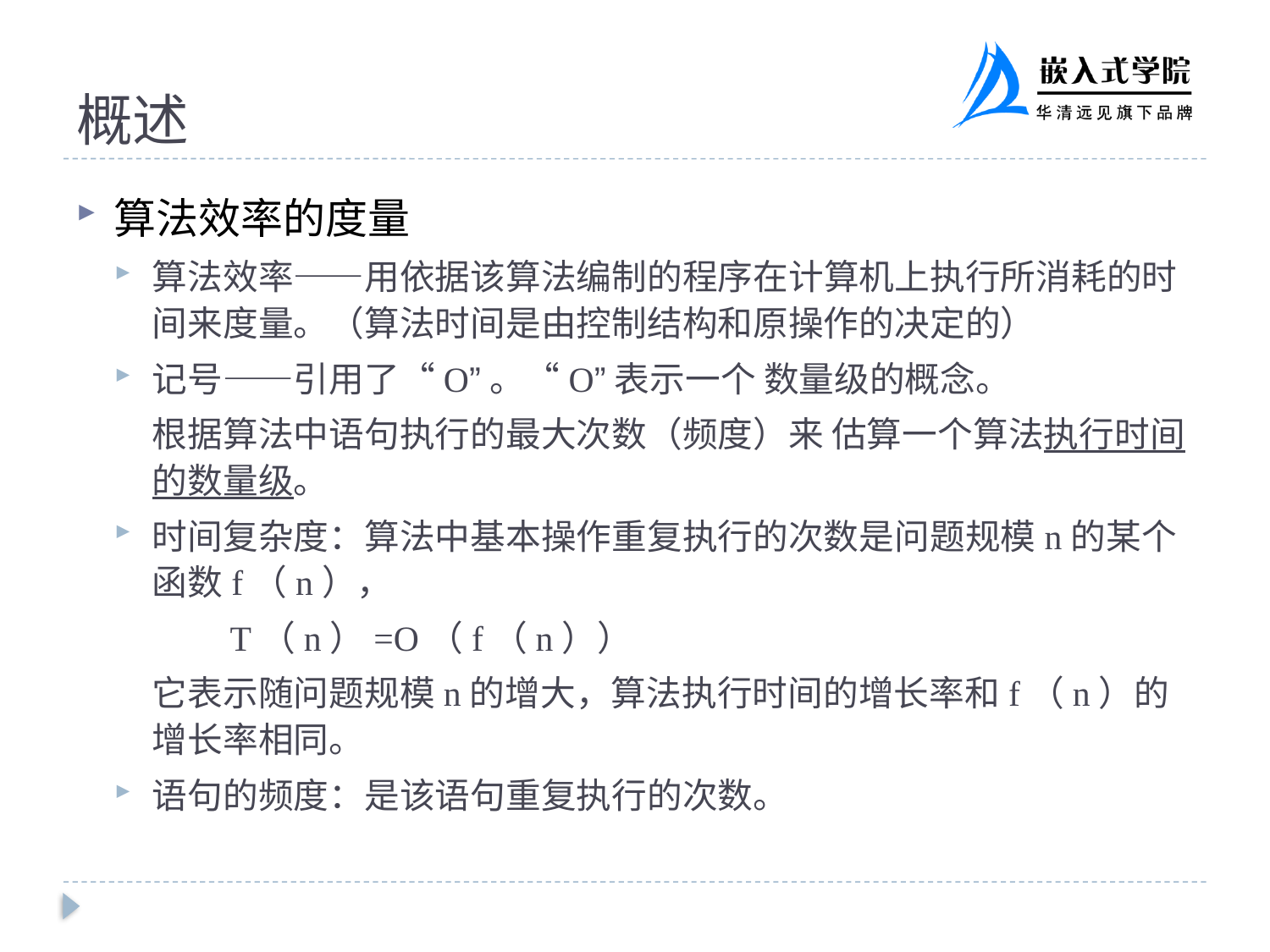

# 概述
算法效率的度量
算法效率——用依据该算法编制的程序在计算机上执行所消耗的时间来度量。（算法时间是由控制结构和原操作的决定的）
记号——引用了“O”。“O”表示一个 数量级的概念。
	根据算法中语句执行的最大次数（频度）来 估算一个算法执行时间的数量级。
时间复杂度：算法中基本操作重复执行的次数是问题规模n的某个函数f（n），
             T（n）=O（f（n））
	它表示随问题规模n的增大，算法执行时间的增长率和f（n）的增长率相同。
语句的频度：是该语句重复执行的次数。

36